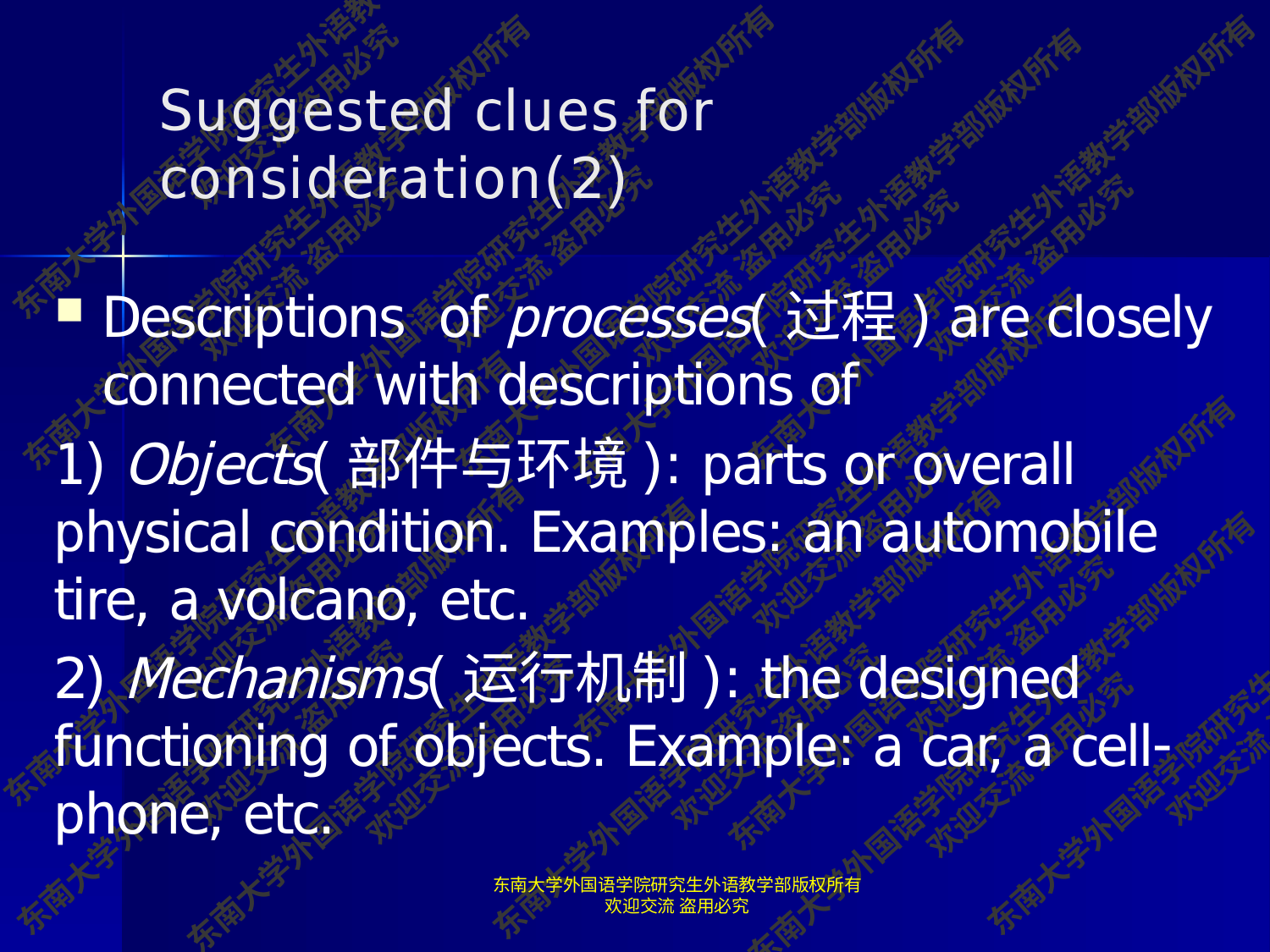

# Suggested clues for consideration(2)
Descriptions  of processes(过程) are closely connected with descriptions of
1) Objects(部件与环境): parts or overall physical condition. Examples: an automobile tire, a volcano, etc.
2) Mechanisms(运行机制): the designed functioning of objects. Example: a car, a cell-phone, etc.
东南大学外国语学院研究生外语教学部版权所有 欢迎交流 盗用必究